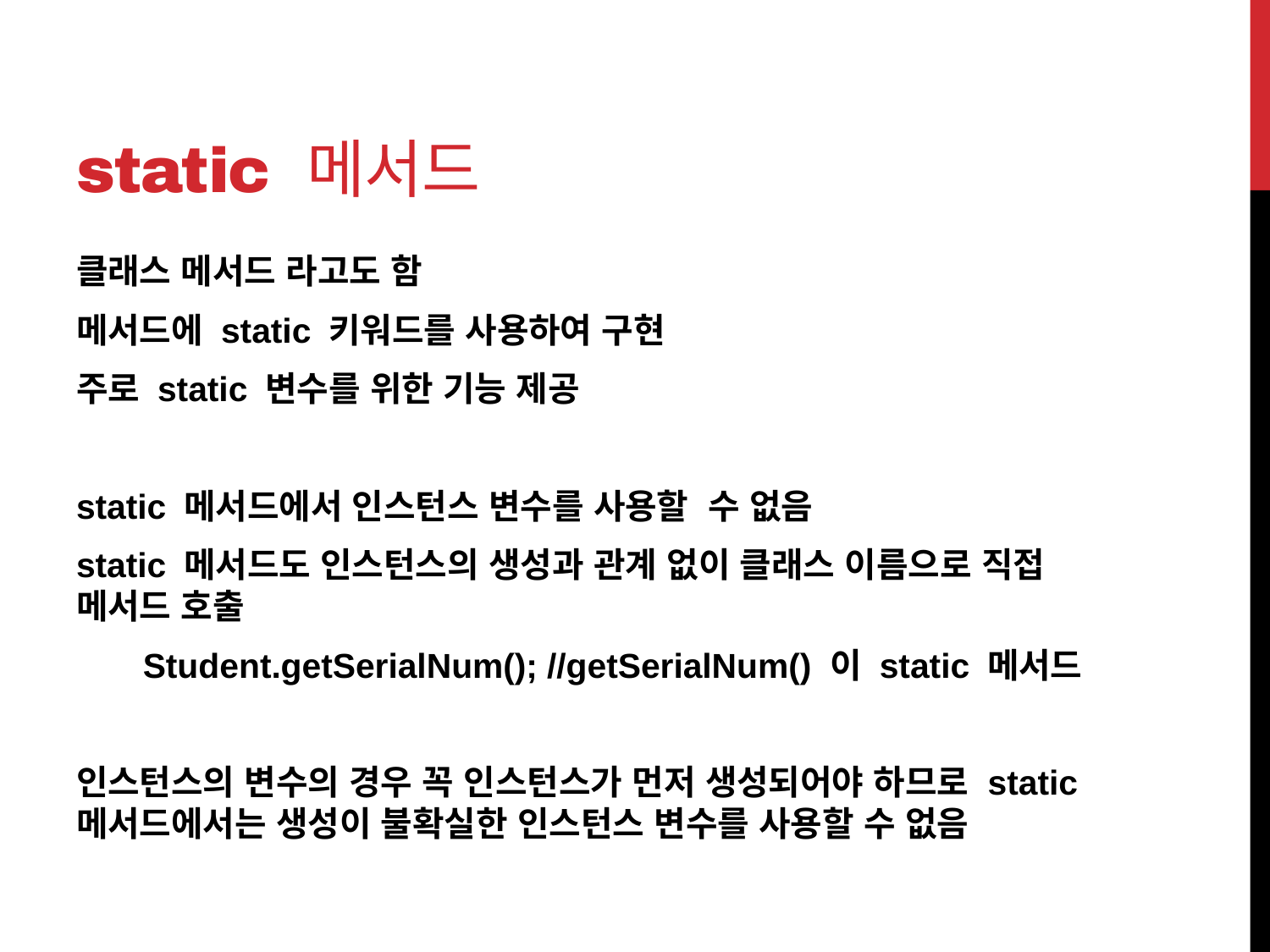

# static 메서드
클래스 메서드 라고도 함
메서드에 static 키워드를 사용하여 구현
주로 static 변수를 위한 기능 제공

static 메서드에서 인스턴스 변수를 사용할  수 없음
static 메서드도 인스턴스의 생성과 관계 없이 클래스 이름으로 직접 메서드 호출
       Student.getSerialNum(); //getSerialNum() 이 static 메서드

인스턴스의 변수의 경우 꼭 인스턴스가 먼저 생성되어야 하므로 static메서드에서는 생성이 불확실한 인스턴스 변수를 사용할 수 없음